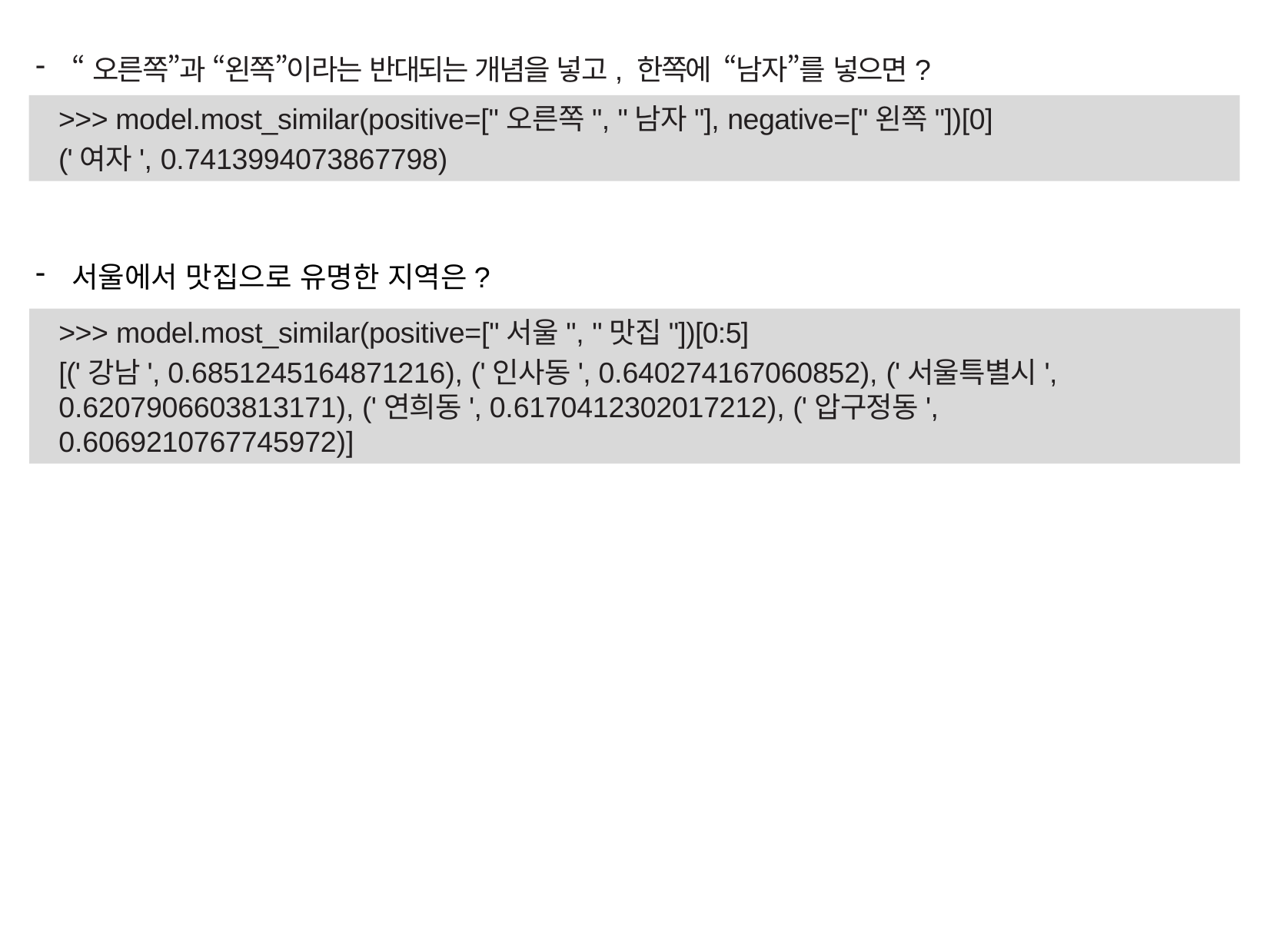

“오른쪽”과 “왼쪽”이라는 반대되는 개념을 넣고, 한쪽에  “남자”를 넣으면?

서울에서 맛집으로 유명한 지역은?
>>> model.most_similar(positive=["오른쪽", "남자"], negative=["왼쪽"])[0]
('여자', 0.7413994073867798)
>>> model.most_similar(positive=["서울", "맛집"])[0:5]
[('강남', 0.6851245164871216), ('인사동', 0.640274167060852), ('서울특별시', 0.6207906603813171), ('연희동', 0.6170412302017212), ('압구정동', 0.6069210767745972)]